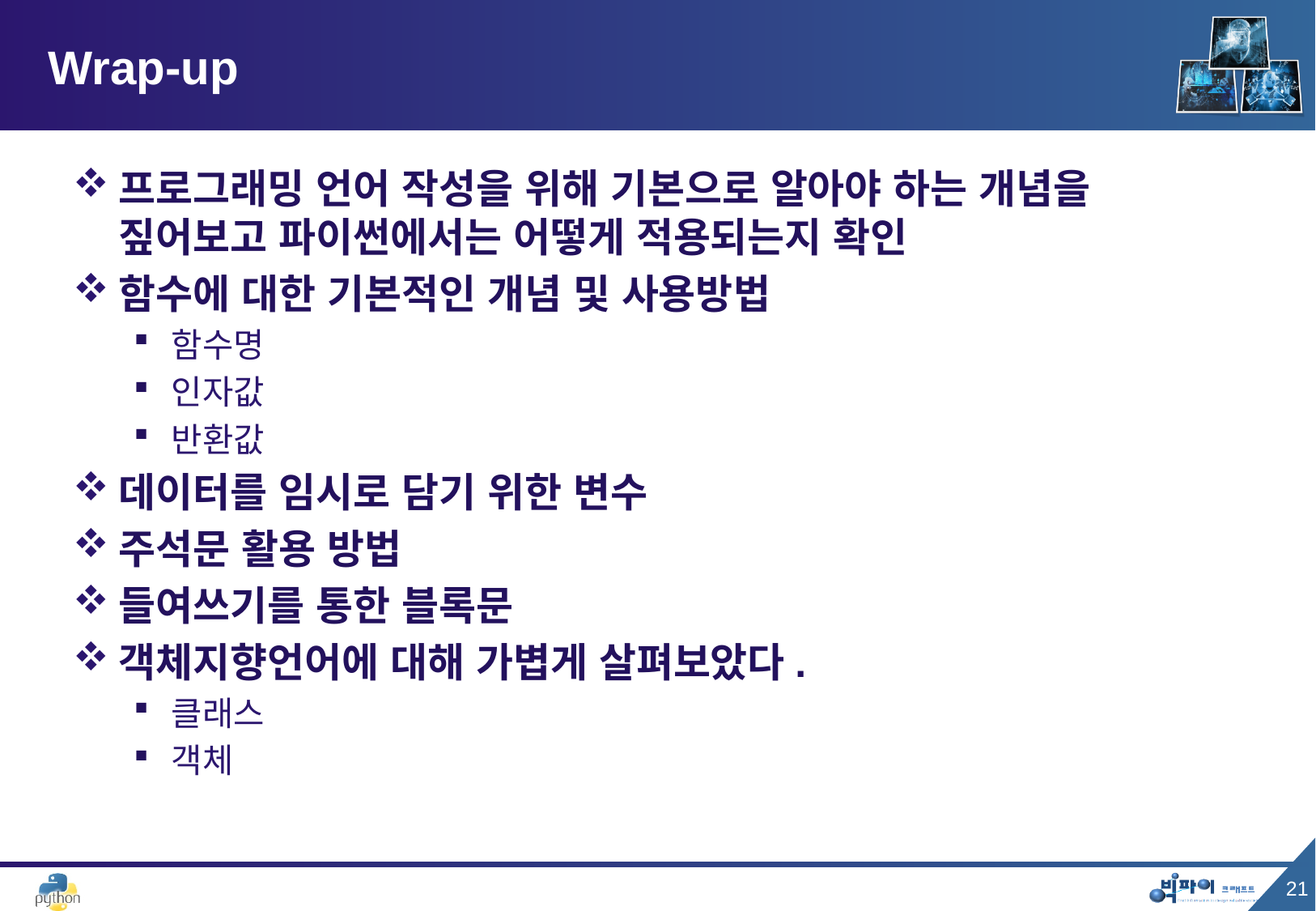

# Wrap-up
프로그래밍 언어 작성을 위해 기본으로 알아야 하는 개념을 짚어보고 파이썬에서는 어떻게 적용되는지 확인
함수에 대한 기본적인 개념 및 사용방법
함수명
인자값
반환값
데이터를 임시로 담기 위한 변수
주석문 활용 방법
들여쓰기를 통한 블록문
객체지향언어에 대해 가볍게 살펴보았다.
클래스
객체